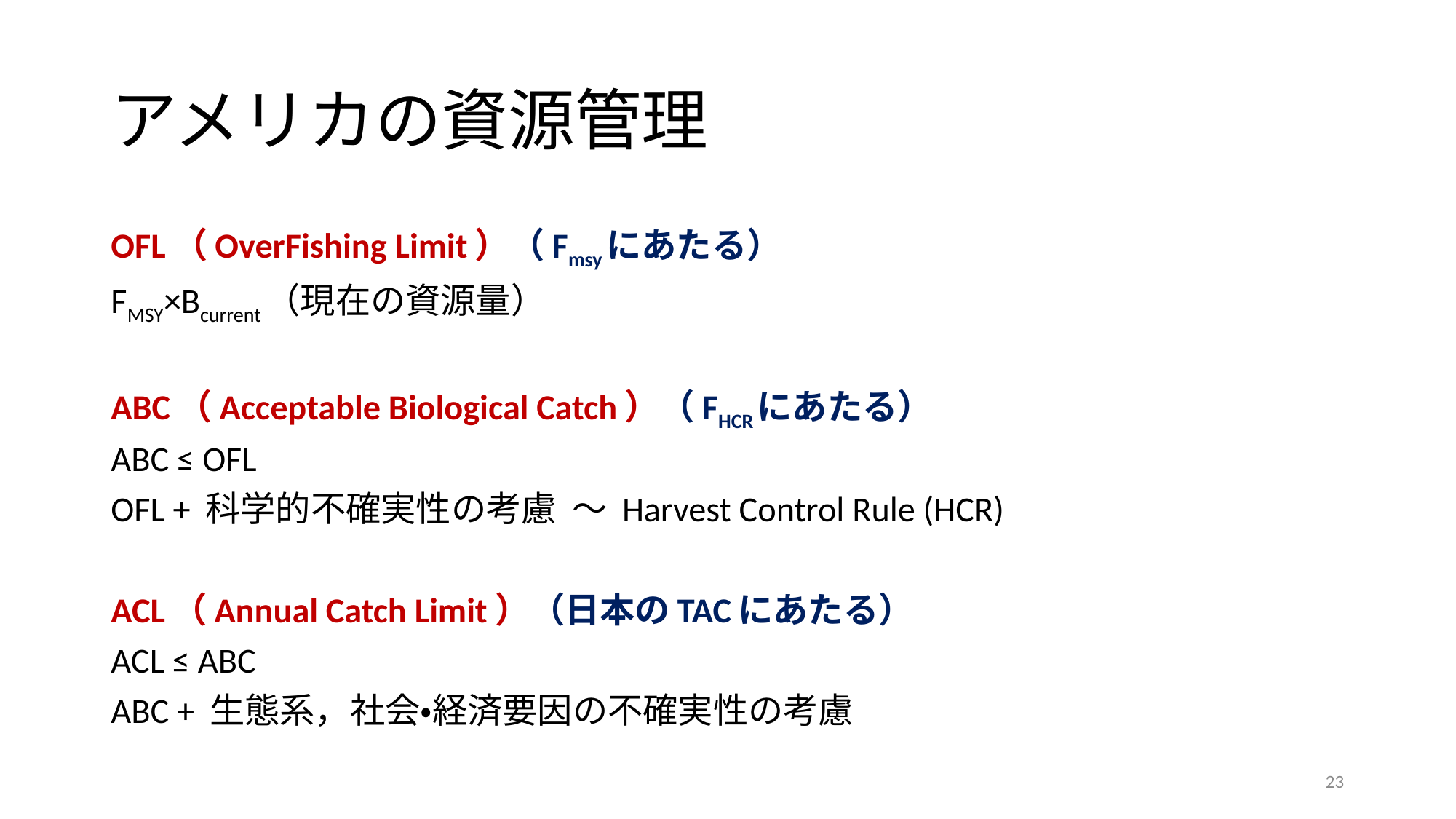

# アメリカの資源管理
OFL（OverFishing Limit）（Fmsyにあたる）
FMSY×Bcurrent（現在の資源量）

ABC（Acceptable Biological Catch）（FHCRにあたる）
ABC ≤ OFL
OFL + 科学的不確実性の考慮  ～ Harvest Control Rule (HCR)

ACL（Annual Catch Limit）（日本のTACにあたる）
ACL ≤ ABC
ABC + 生態系，社会・経済要因の不確実性の考慮
23